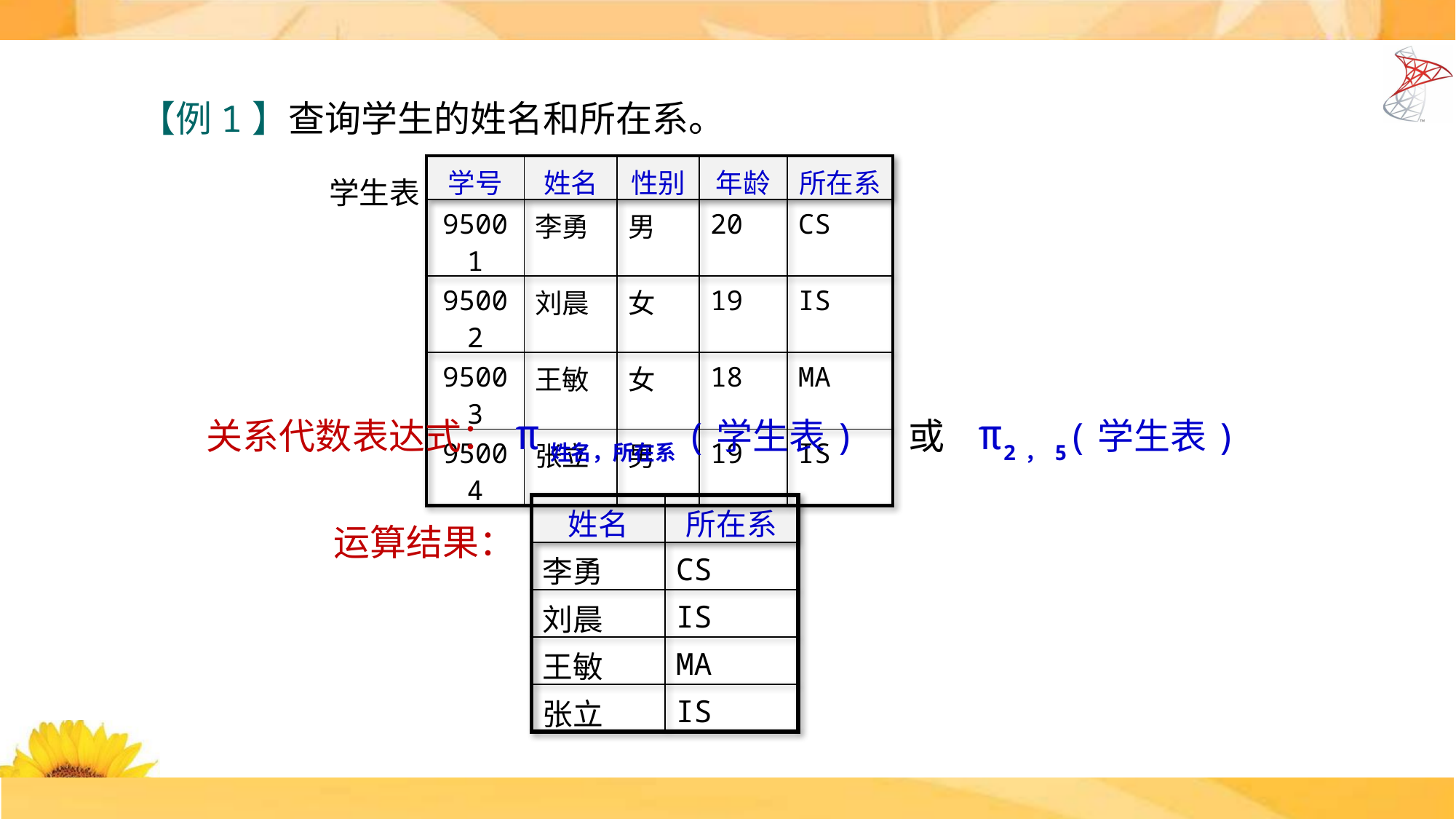

【例1】查询学生的姓名和所在系。
 学生表
| 学号 | 姓名 | 性别 | 年龄 | 所在系 |
| --- | --- | --- | --- | --- |
| 95001 | 李勇 | 男 | 20 | CS |
| 95002 | 刘晨 | 女 | 19 | IS |
| 95003 | 王敏 | 女 | 18 | MA |
| 95004 | 张立 | 男 | 19 | IS |
关系代数表达式： π姓名，所在系(学生表)  或   π2，5(学生表)
| 姓名 | 所在系 |
| --- | --- |
| 李勇 | CS |
| 刘晨 | IS |
| 王敏 | MA |
| 张立 | IS |
运算结果：